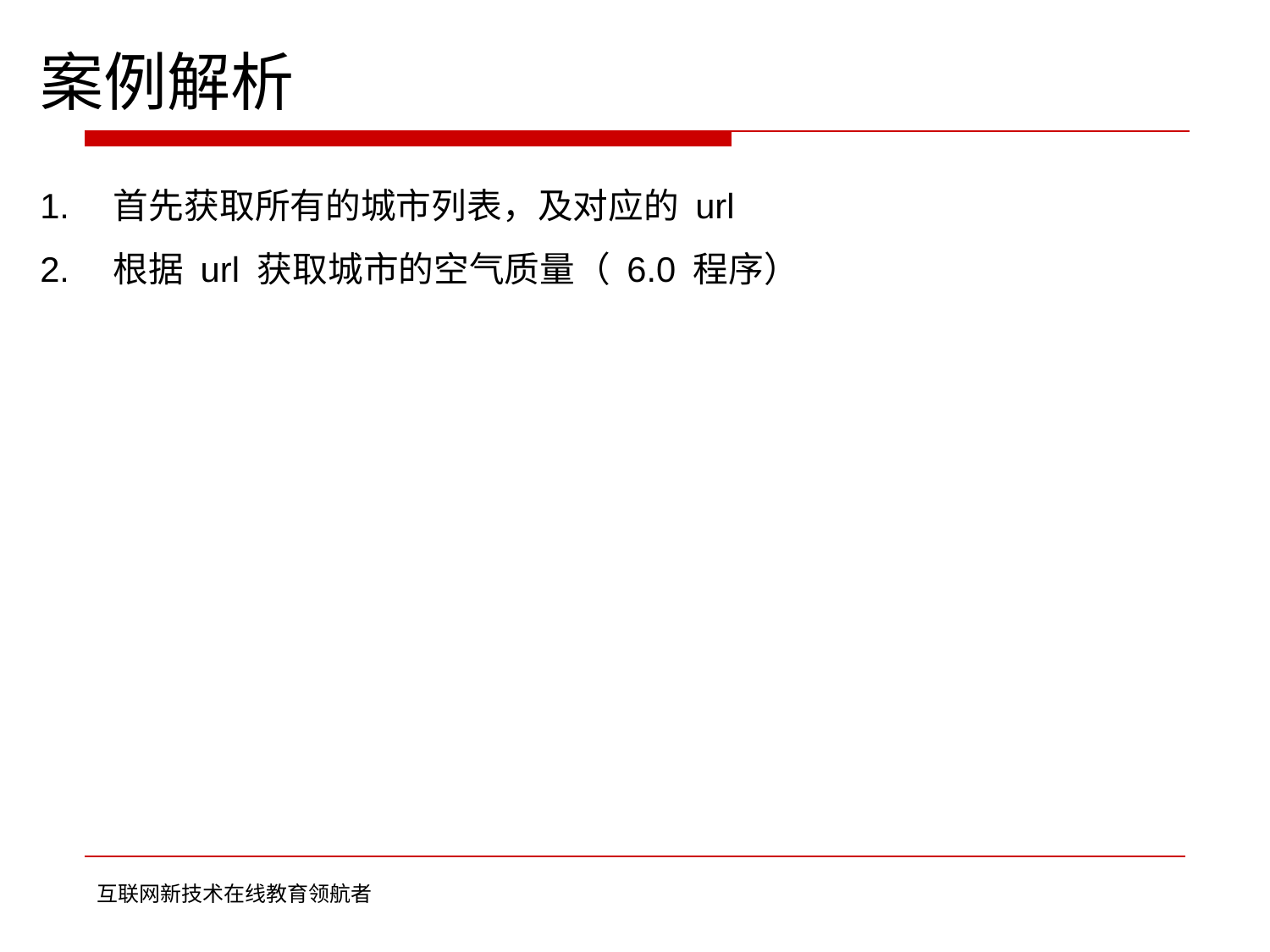

案例解析

1.    首先获取所有的城市列表，及对应的 url
2.    根据 url 获取城市的空气质量（ 6.0 程序）

互联网新技术在线教育领航者